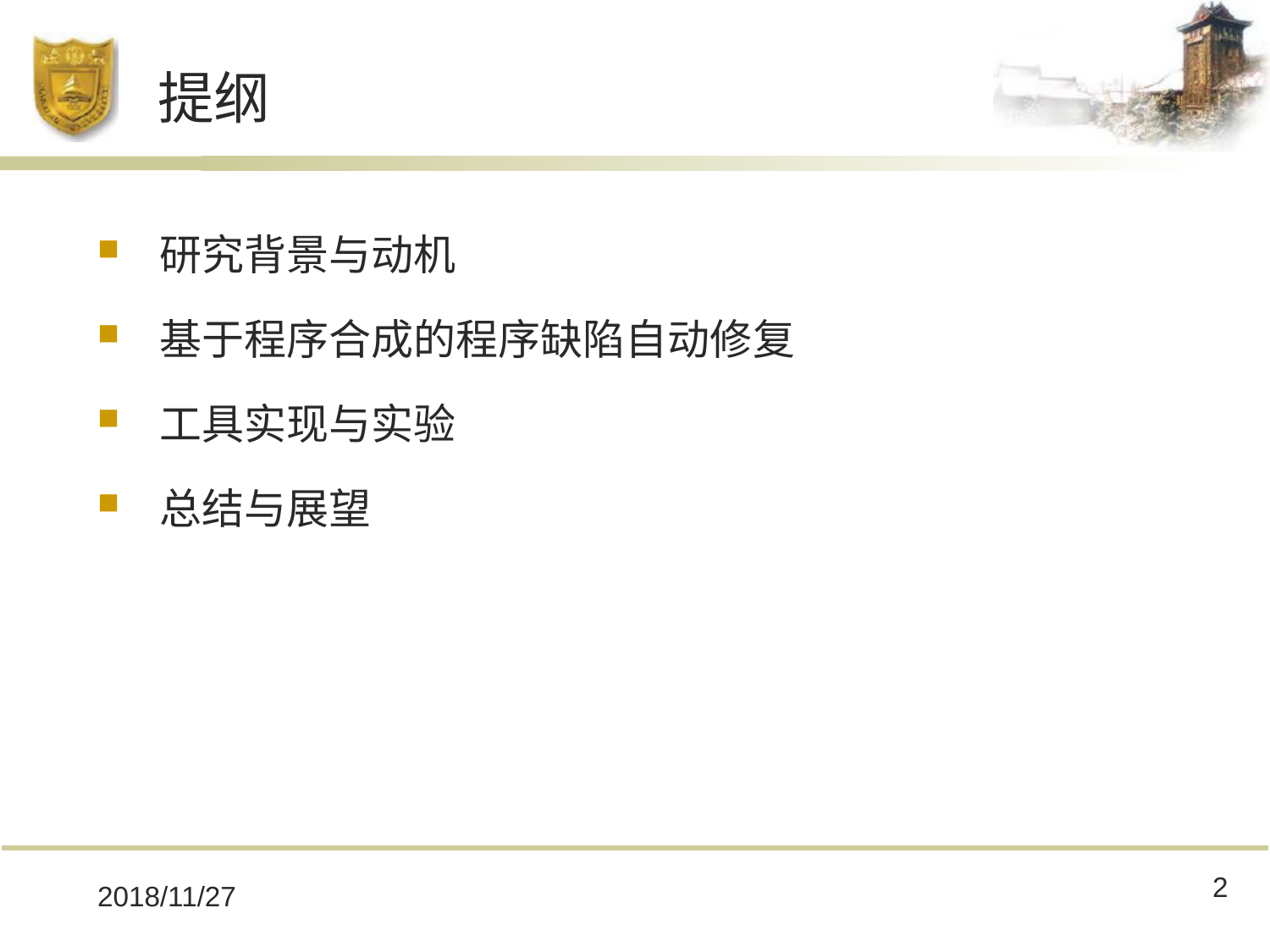

# 提纲
研究背景与动机
基于程序合成的程序缺陷自动修复
工具实现与实验
总结与展望
2
2018/11/27